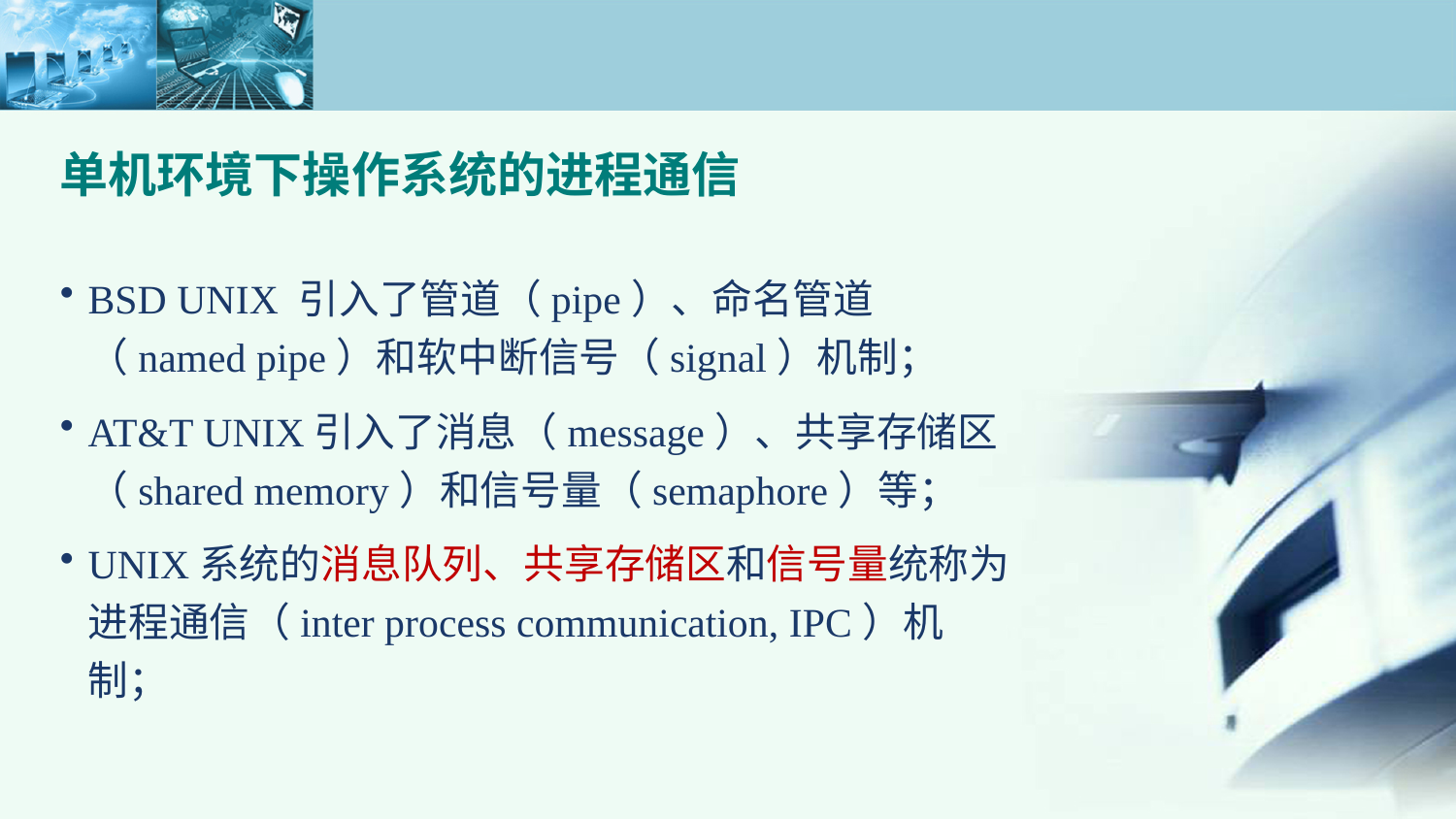

单机环境下操作系统的进程通信

BSD UNIX 引入了管道（pipe）、命名管道（named pipe）和软中断信号（signal）机制；
AT&T UNIX引入了消息（message）、共享存储区（shared memory）和信号量（semaphore）等；
UNIX系统的消息队列、共享存储区和信号量统称为进程通信（inter process communication, IPC）机制；